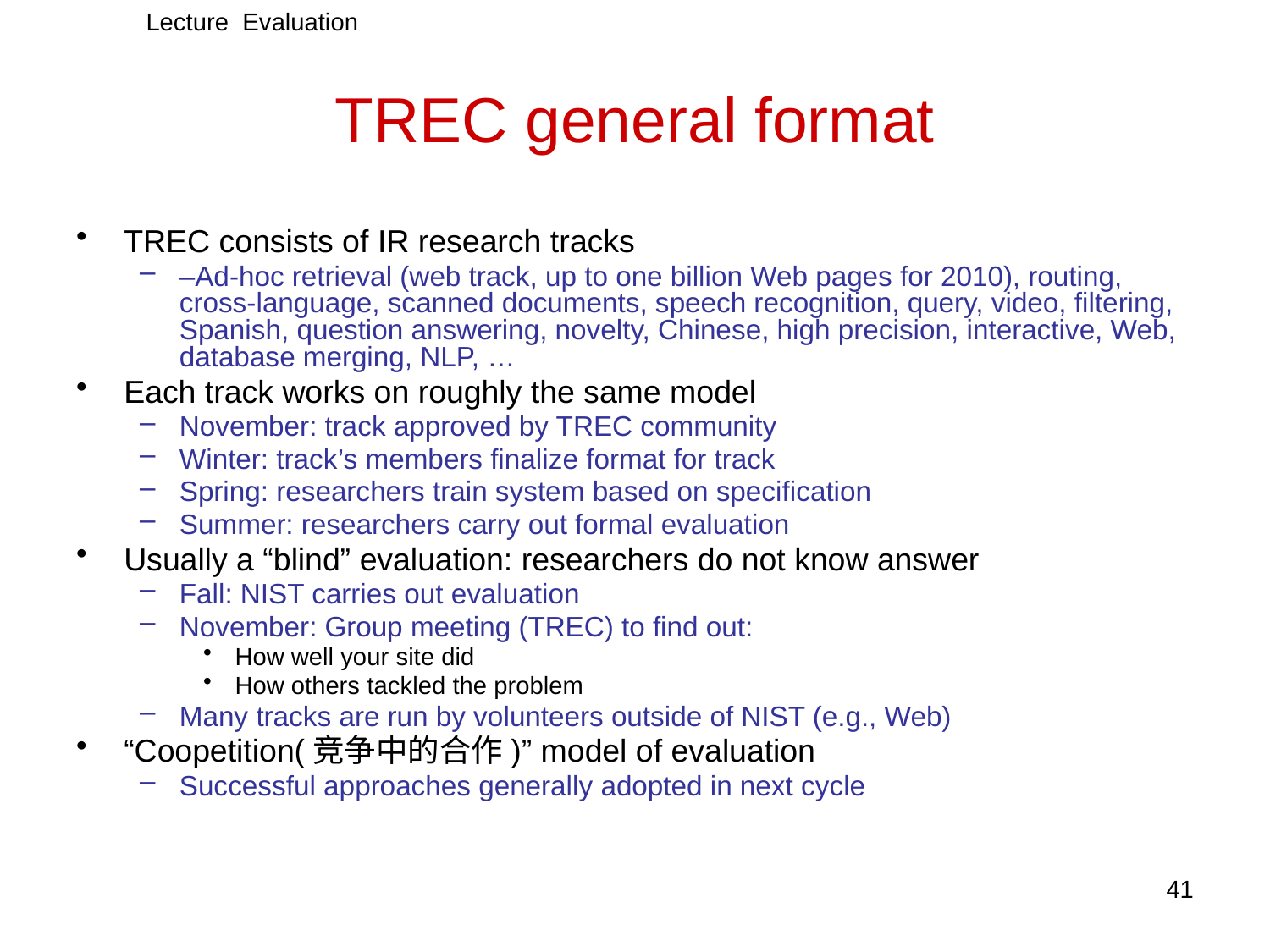

Lecture  Evaluation
# TREC general format
TREC consists of IR research tracks
–Ad-hoc retrieval (web track, up to one billion Web pages for 2010), routing, cross-language, scanned documents, speech recognition, query, video, filtering, Spanish, question answering, novelty, Chinese, high precision, interactive, Web, database merging, NLP, …
Each track works on roughly the same model
November: track approved by TREC community
Winter: track’s members finalize format for track
Spring: researchers train system based on specification
Summer: researchers carry out formal evaluation
Usually a “blind” evaluation: researchers do not know answer
Fall: NIST carries out evaluation
November: Group meeting (TREC) to find out:
How well your site did
How others tackled the problem
Many tracks are run by volunteers outside of NIST (e.g., Web)
“Coopetition(竞争中的合作)” model of evaluation
Successful approaches generally adopted in next cycle

41